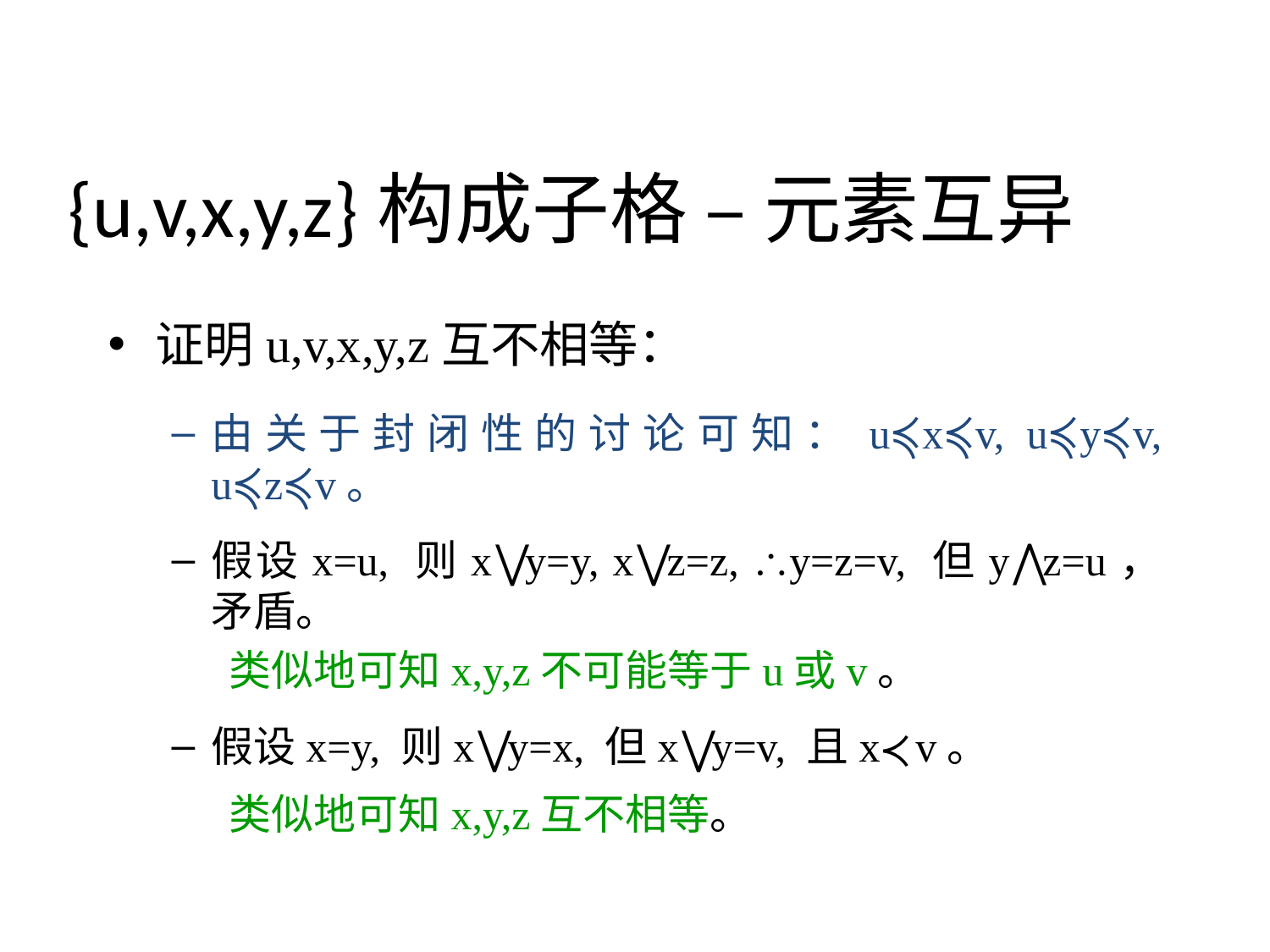

# {u,v,x,y,z}构成子格 – 元素互异
证明u,v,x,y,z互不相等：
由关于封闭性的讨论可知：u≼x≼v, u≼y≼v, u≼z≼v。
假设x=u, 则x⋁y=y, x⋁z=z, ∴y=z=v, 但y⋀z=u，矛盾。
     类似地可知x,y,z不可能等于u或v。
假设x=y, 则x⋁y=x, 但x⋁y=v, 且x≺v。
     类似地可知x,y,z互不相等。